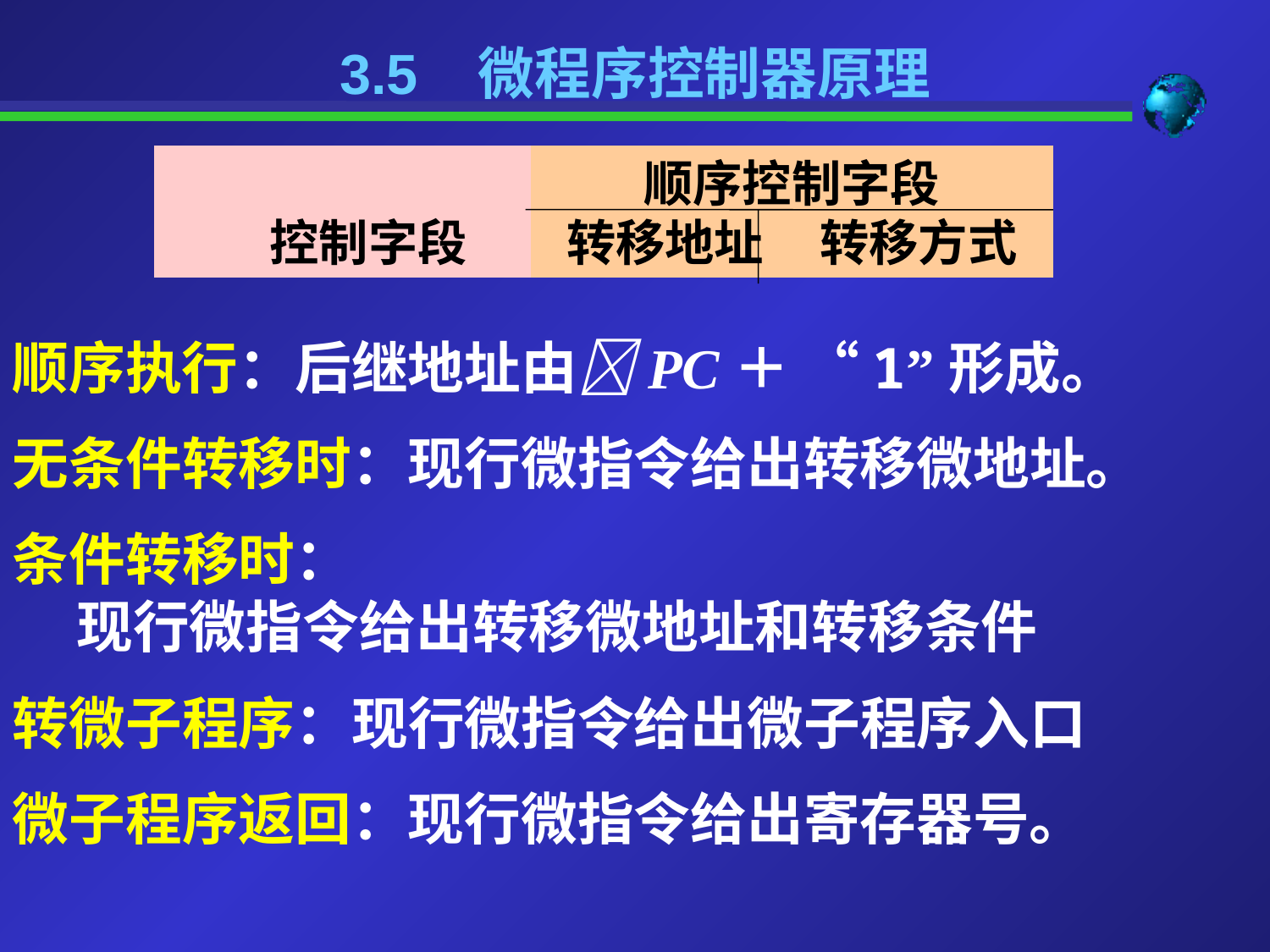

3.5   微程序控制器原理
控制字段
顺序控制字段
转移地址     转移方式

顺序执行：后继地址由μPC＋ “1”形成。
无条件转移时：现行微指令给出转移微地址。
条件转移时：
     现行微指令给出转移微地址和转移条件
转微子程序：现行微指令给出微子程序入口
微子程序返回：现行微指令给出寄存器号。

85